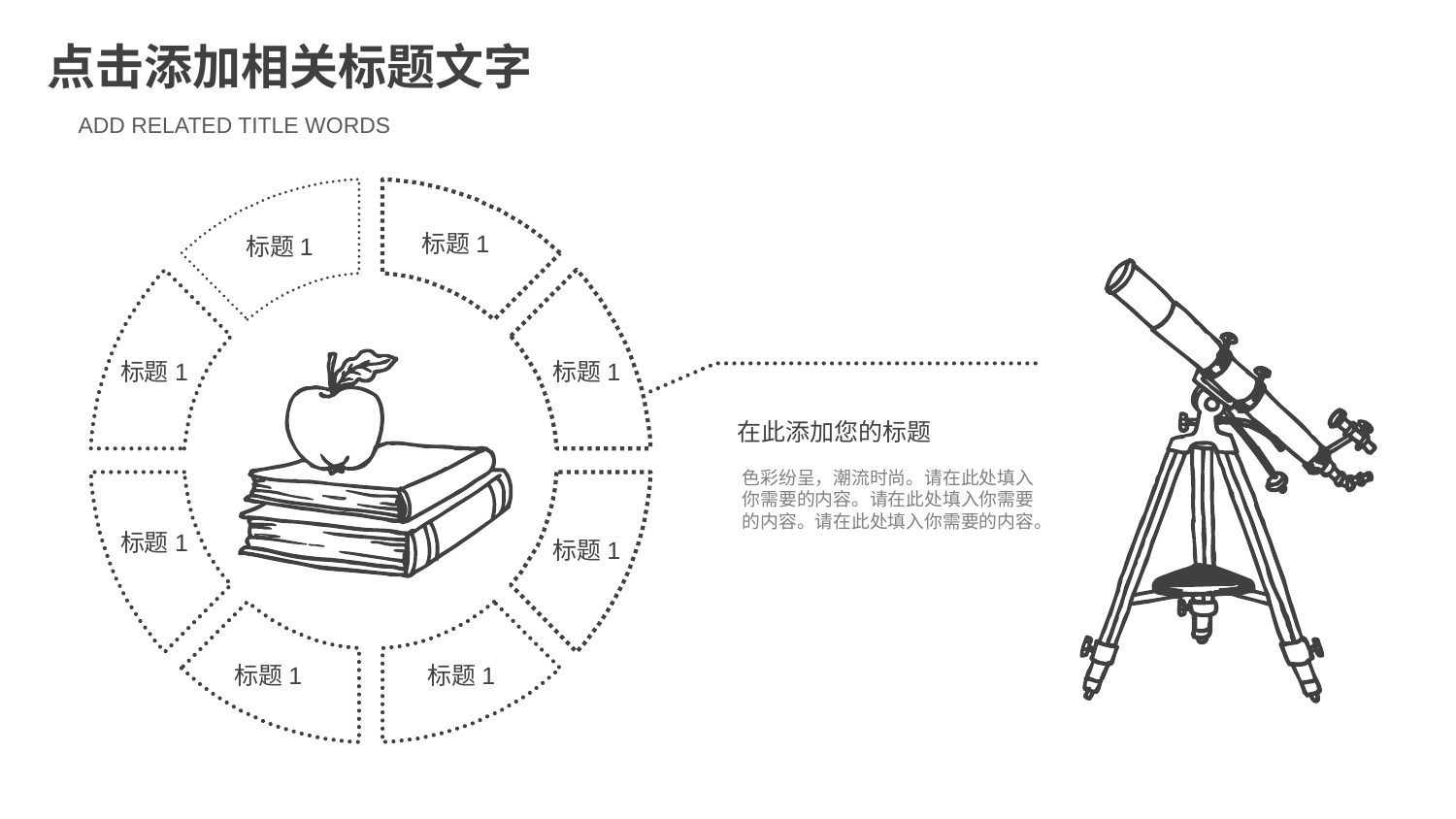

标题1
标题1

标题1
标题1

在此添加您的标题
色彩纷呈，潮流时尚。请在此处填入你需要的内容。请在此处填入你需要的内容。请在此处填入你需要的内容。

标题1
标题1

标题1
标题1